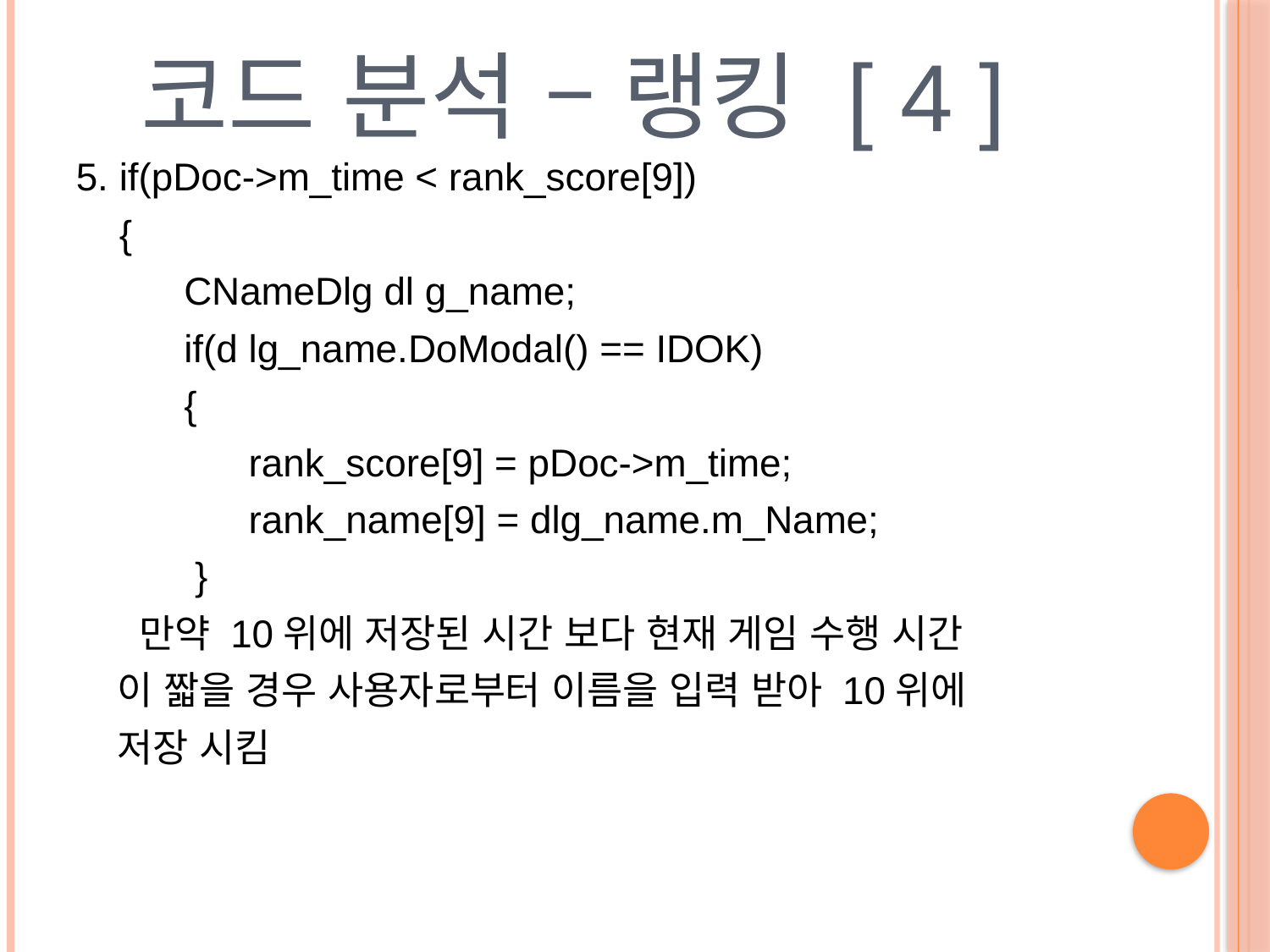

# 코드 분석 – 랭킹 [ 4 ]
5. if(pDoc->m_time < rank_score[9])
    {
          CNameDlg dl g_name;
          if(d lg_name.DoModal() == IDOK)
          {
                rank_score[9] = pDoc->m_time;
                rank_name[9] = dlg_name.m_Name;
           }
     만약 10위에 저장된 시간 보다 현재 게임 수행 시간
   이 짧을 경우 사용자로부터 이름을 입력 받아 10위에
   저장 시킴